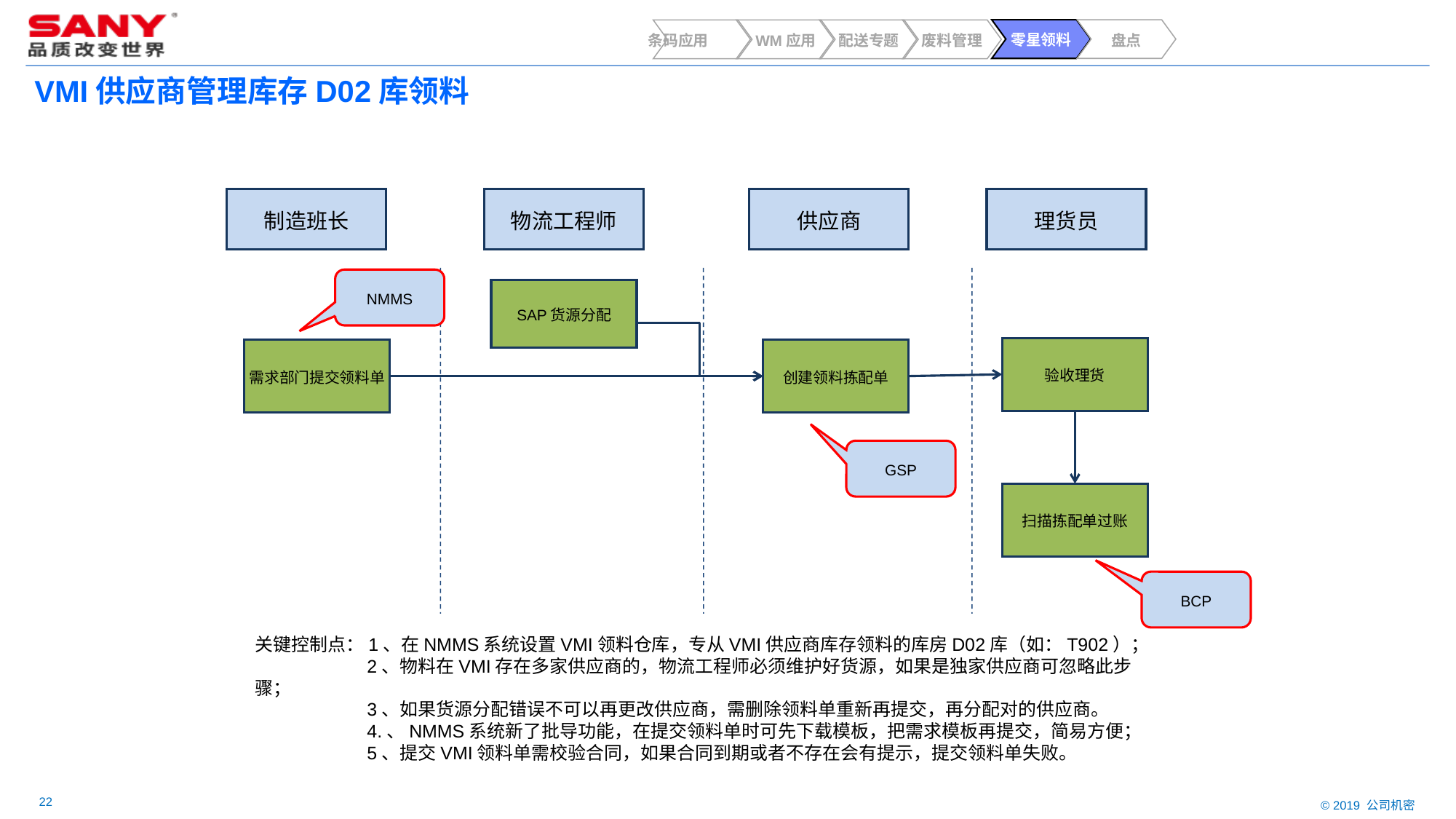

盘点
零星领料
条码应用
WM应用
配送专题
废料管理
# VMI供应商管理库存D02库领料
制造班长
物流工程师
供应商
理货员

NMMS
SAP货源分配
验收理货
需求部门提交领料单
创建领料拣配单
GSP
扫描拣配单过账
BCP
关键控制点：1、在NMMS系统设置VMI领料仓库，专从VMI供应商库存领料的库房D02库（如：T902）；
                      2、物料在VMI存在多家供应商的，物流工程师必须维护好货源，如果是独家供应商可忽略此步骤；
                      3、如果货源分配错误不可以再更改供应商，需删除领料单重新再提交，再分配对的供应商。
                      4.、NMMS系统新了批导功能，在提交领料单时可先下载模板，把需求模板再提交，简易方便；
                      5、提交VMI领料单需校验合同，如果合同到期或者不存在会有提示，提交领料单失败。